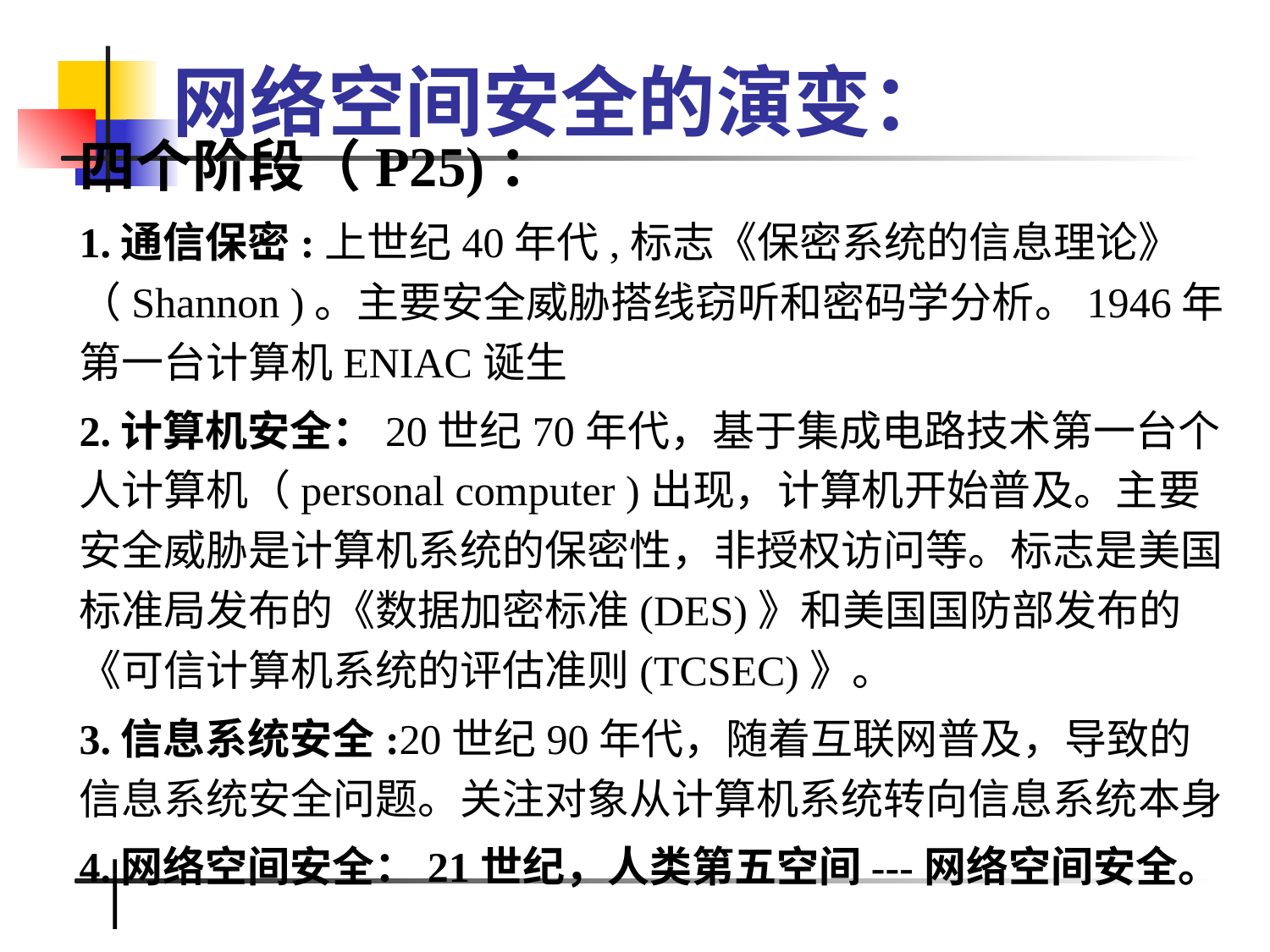

# 网络空间安全的演变：
四个阶段（P25)：
1.通信保密:上世纪40年代,标志《保密系统的信息理论》（Shannon )。主要安全威胁搭线窃听和密码学分析。1946年第一台计算机ENIAC诞生
2.计算机安全：20世纪70年代，基于集成电路技术第一台个人计算机（personal computer )出现，计算机开始普及。主要安全威胁是计算机系统的保密性，非授权访问等。标志是美国标准局发布的《数据加密标准(DES)》和美国国防部发布的《可信计算机系统的评估准则(TCSEC)》。
3.信息系统安全:20世纪90年代，随着互联网普及，导致的信息系统安全问题。关注对象从计算机系统转向信息系统本身
4.网络空间安全：21世纪，人类第五空间---网络空间安全。